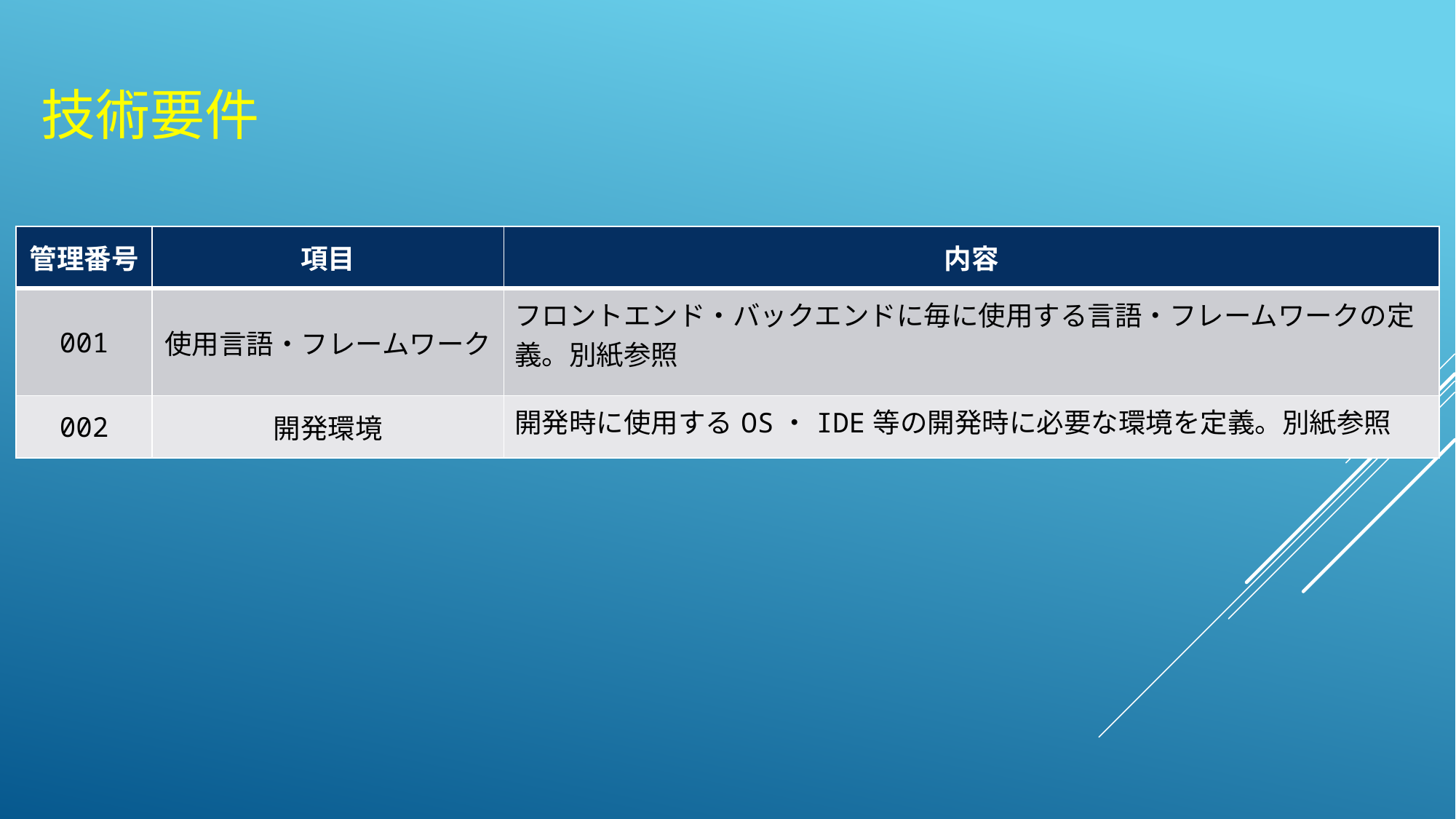

# 技術要件
| 管理番号 | 項目 | 内容 |
| --- | --- | --- |
| 001 | 使用言語・フレームワーク | フロントエンド・バックエンドに毎に使用する言語・フレームワークの定義。別紙参照 |
| 002 | 開発環境 | 開発時に使用するOS・IDE等の開発時に必要な環境を定義。別紙参照 |